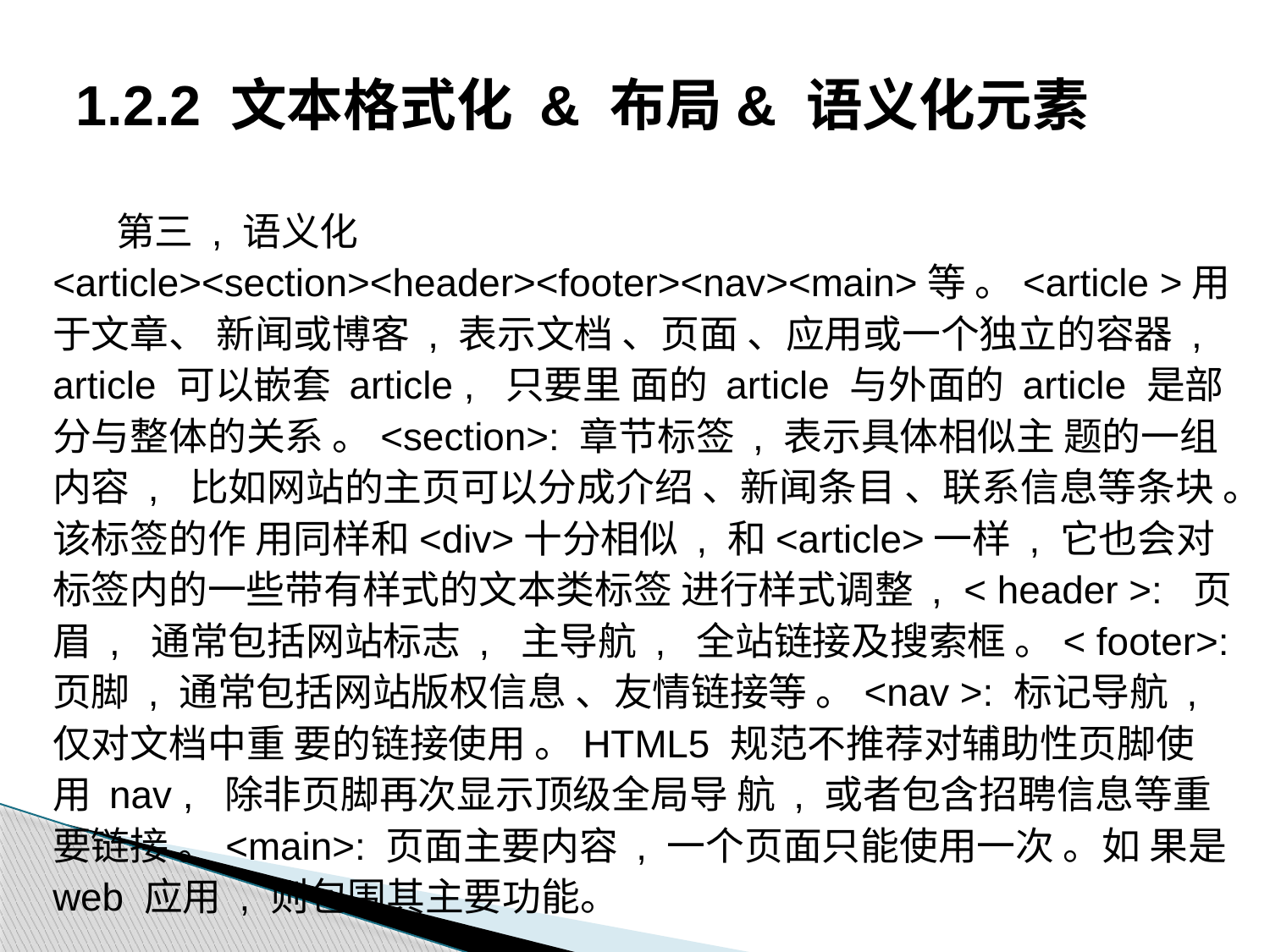

# 1.2.2 文本格式化 & 布局& 语义化元素
第三 , 语义化<article><section><header><footer><nav><main>等 。<article >用于文章、 新闻或博客 , 表示文档 、页面 、应用或一个独立的容器 ,  article 可以嵌套 article ,  只要里 面的 article 与外面的 article 是部分与整体的关系 。<section>: 章节标签 , 表示具体相似主 题的一组内容 ,  比如网站的主页可以分成介绍 、新闻条目 、联系信息等条块 。该标签的作 用同样和<div>十分相似 , 和<article>一样 , 它也会对标签内的一些带有样式的文本类标签 进行样式调整 ,  < header >:  页眉 ,  通常包括网站标志 ,  主导航 ,  全站链接及搜索框 。< footer>: 页脚 , 通常包括网站版权信息 、友情链接等 。<nav >: 标记导航 , 仅对文档中重 要的链接使用 。HTML5 规范不推荐对辅助性页脚使用 nav ,  除非页脚再次显示顶级全局导 航 , 或者包含招聘信息等重要链接 。<main>: 页面主要内容 , 一个页面只能使用一次 。如 果是 web 应用 , 则包围其主要功能。